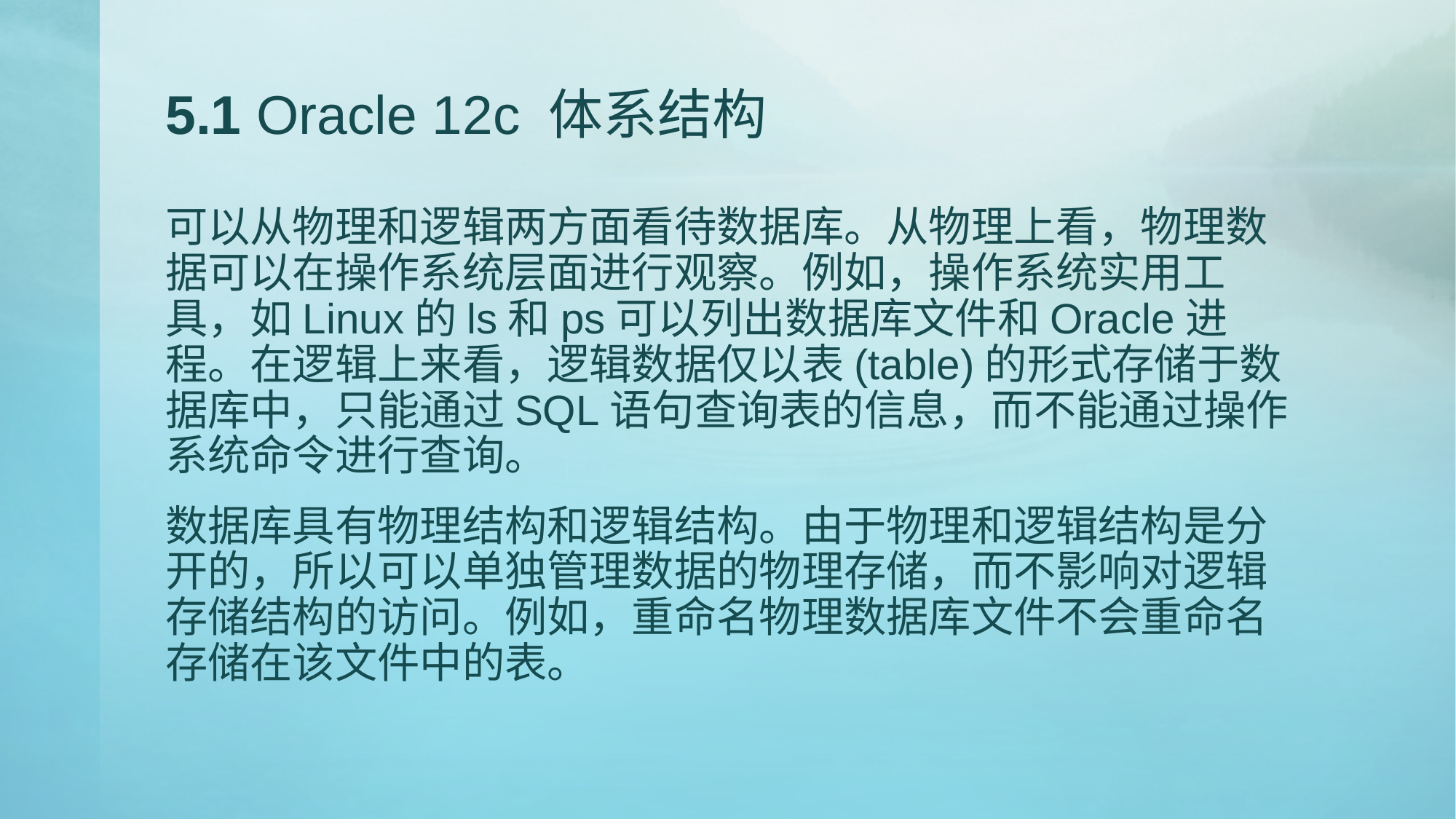

# 5.1 Oracle 12c 体系结构
可以从物理和逻辑两方面看待数据库。从物理上看，物理数据可以在操作系统层面进行观察。例如，操作系统实用工具，如Linux的ls和ps可以列出数据库文件和Oracle进程。在逻辑上来看，逻辑数据仅以表(table)的形式存储于数据库中，只能通过SQL语句查询表的信息，而不能通过操作系统命令进行查询。
数据库具有物理结构和逻辑结构。由于物理和逻辑结构是分开的，所以可以单独管理数据的物理存储，而不影响对逻辑存储结构的访问。例如，重命名物理数据库文件不会重命名存储在该文件中的表。